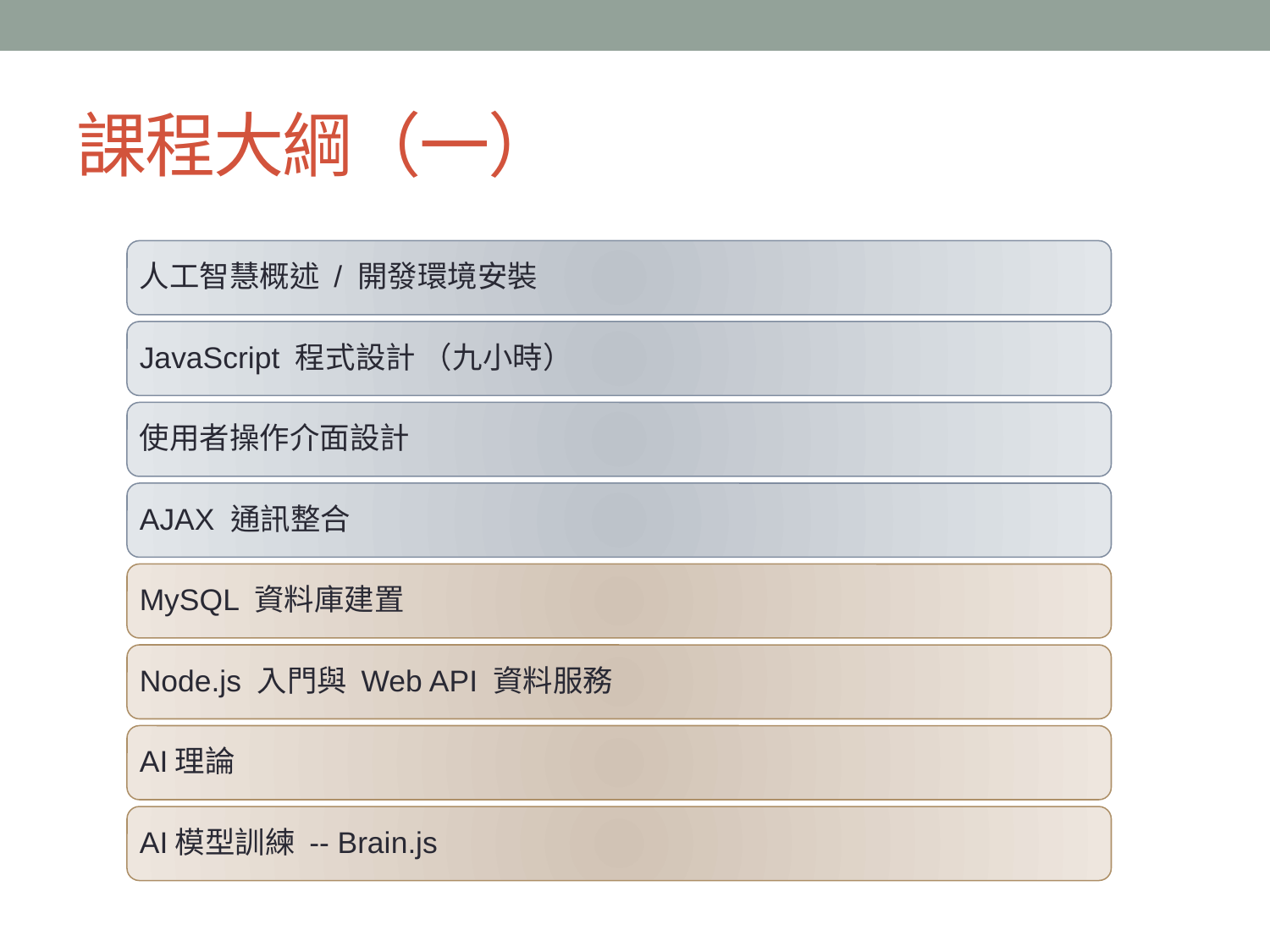

# 課程大綱（一）
人工智慧概述 / 開發環境安裝
JavaScript 程式設計 （九小時）
使用者操作介面設計
AJAX 通訊整合
MySQL 資料庫建置
Node.js 入門與 Web API 資料服務
AI理論
AI模型訓練 -- Brain.js